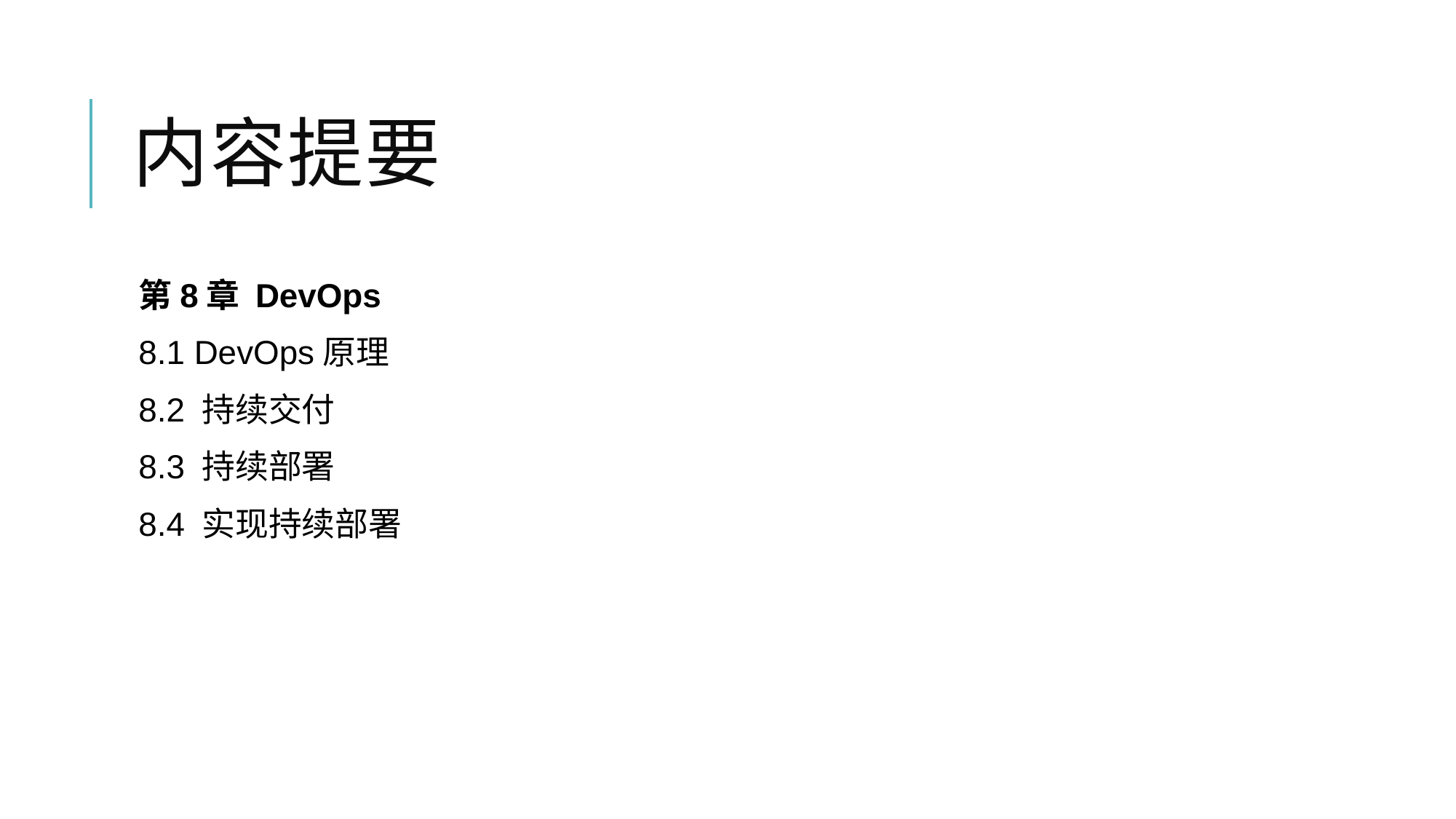

# 内容提要
第8章 DevOps
8.1 DevOps原理
8.2 持续交付
8.3 持续部署
8.4 实现持续部署